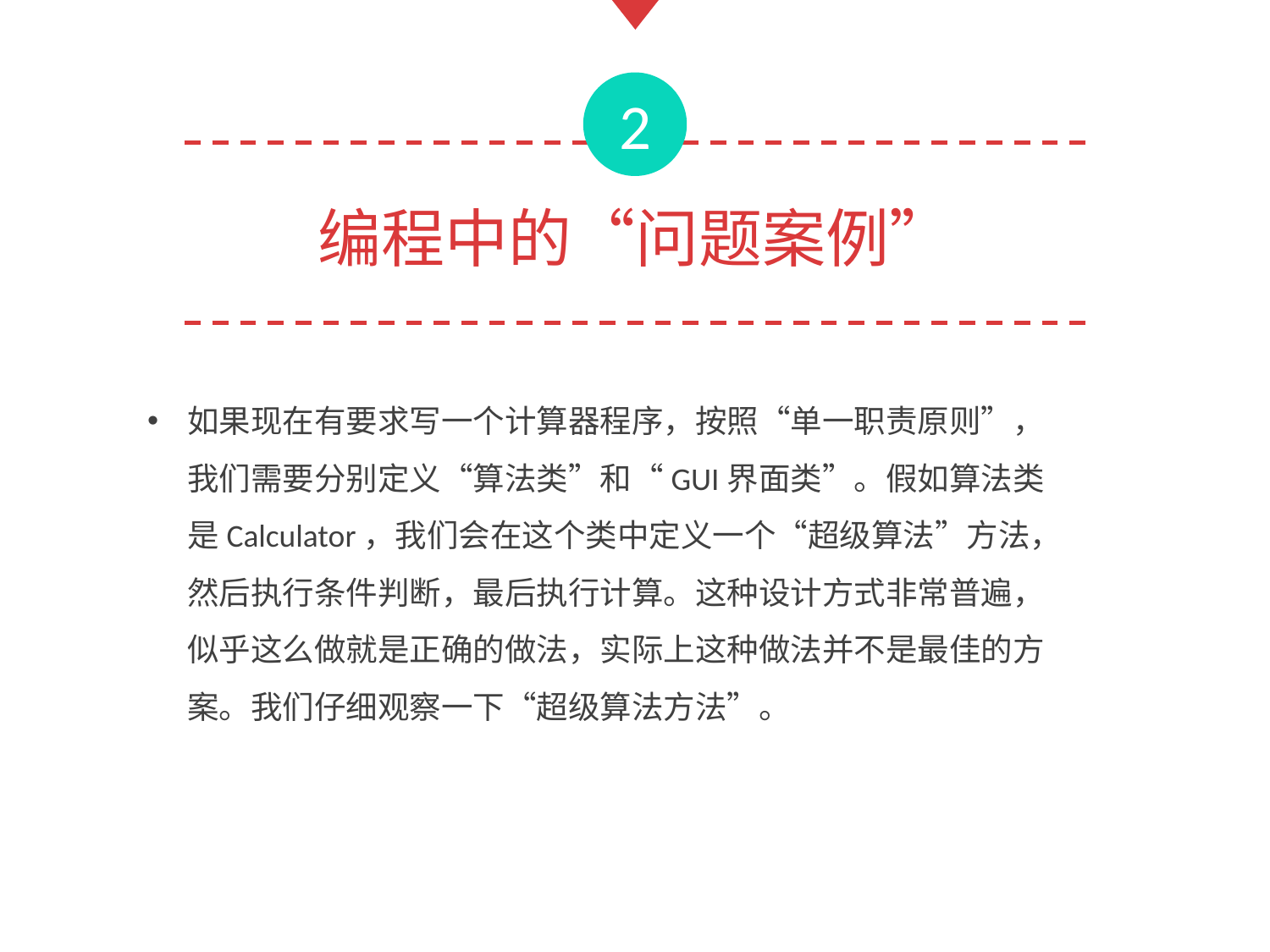

2
编程中的“问题案例”
如果现在有要求写一个计算器程序，按照“单一职责原则”，我们需要分别定义“算法类”和“GUI界面类”。假如算法类是Calculator，我们会在这个类中定义一个“超级算法”方法，然后执行条件判断，最后执行计算。这种设计方式非常普遍，似乎这么做就是正确的做法，实际上这种做法并不是最佳的方案。我们仔细观察一下“超级算法方法”。